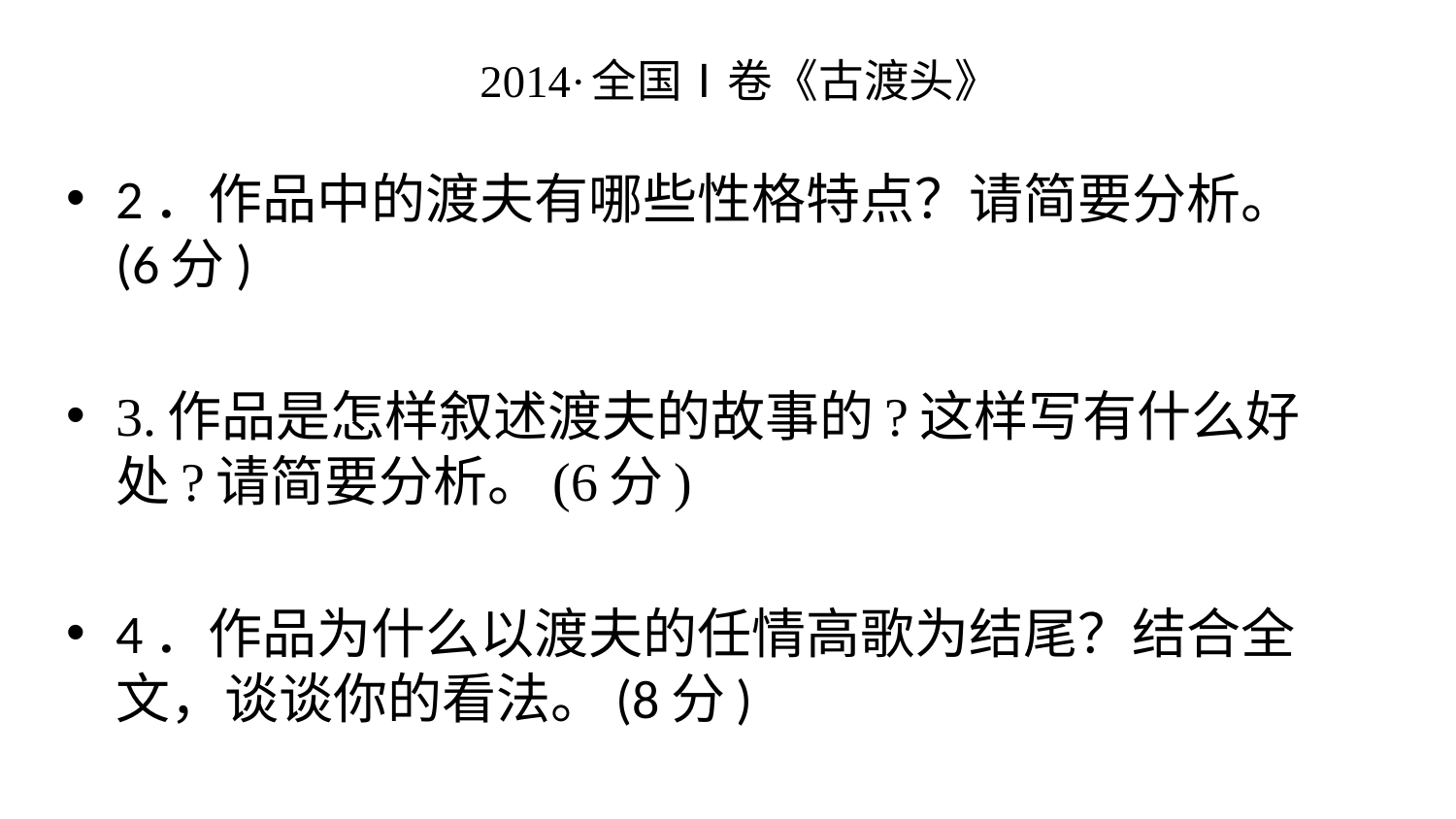

# 2014·全国Ⅰ卷《古渡头》
2．作品中的渡夫有哪些性格特点？请简要分析。(6分)

3.作品是怎样叙述渡夫的故事的?这样写有什么好处?请简要分析。(6分)

4．作品为什么以渡夫的任情高歌为结尾？结合全文，谈谈你的看法。(8分)